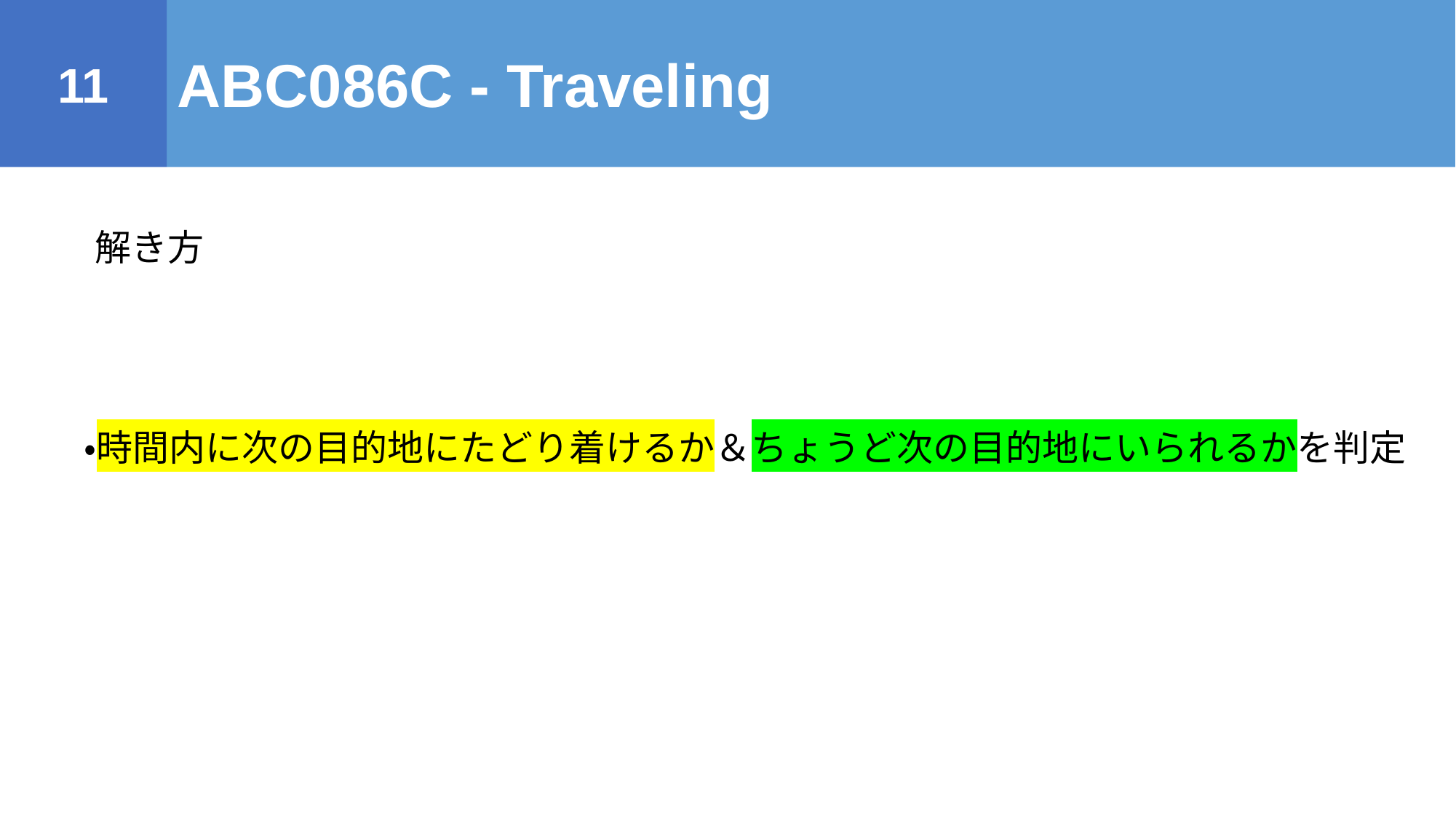

11
ABC086C - Traveling
解き方
・時間内に次の目的地にたどり着けるか＆ちょうど次の目的地にいられるかを判定